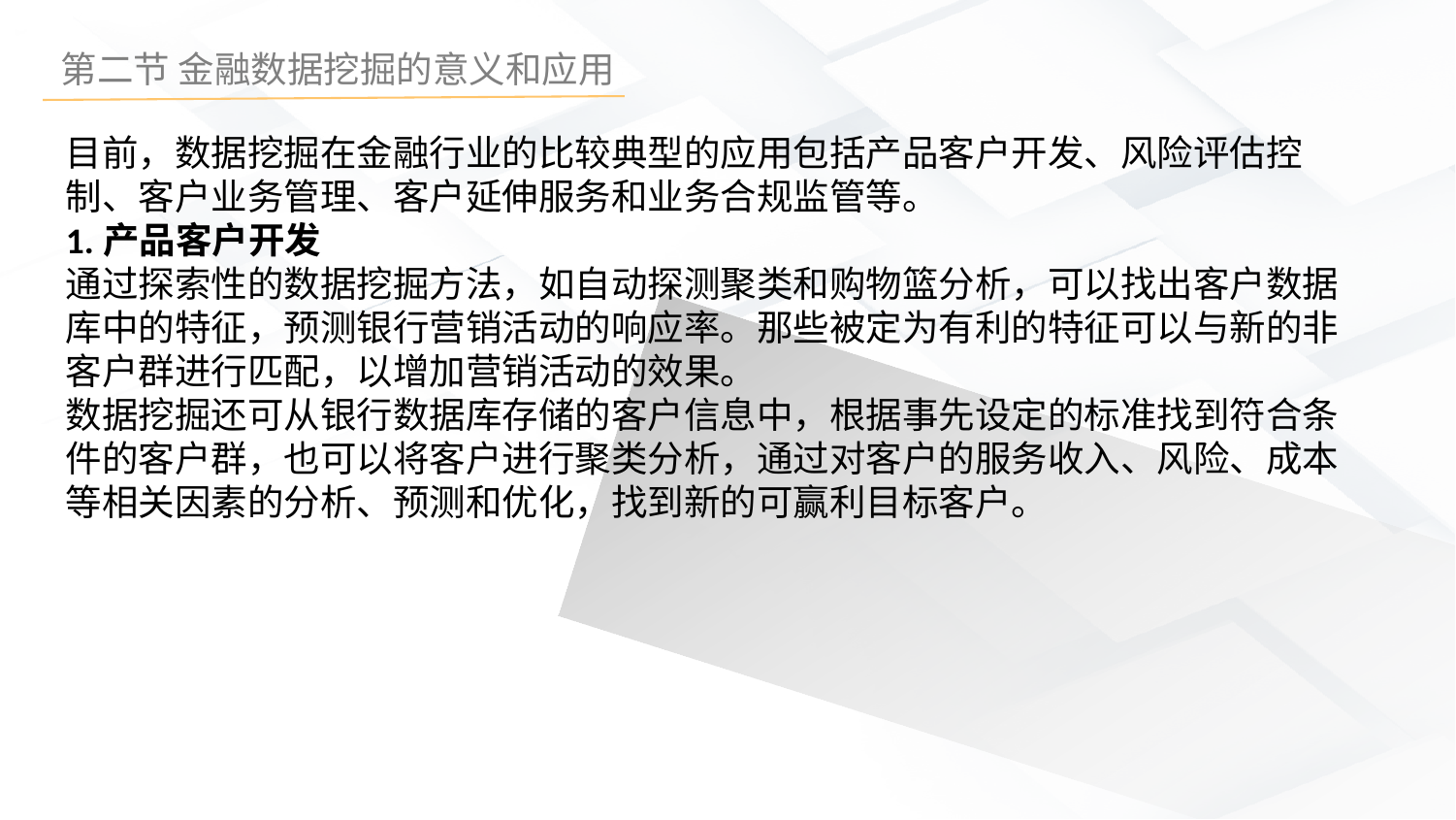

目前，数据挖掘在金融行业的比较典型的应用包括产品客户开发、风险评估控制、客户业务管理、客户延伸服务和业务合规监管等。
1.产品客户开发
通过探索性的数据挖掘方法，如自动探测聚类和购物篮分析，可以找出客户数据库中的特征，预测银行营销活动的响应率。那些被定为有利的特征可以与新的非客户群进行匹配，以增加营销活动的效果。
数据挖掘还可从银行数据库存储的客户信息中，根据事先设定的标准找到符合条件的客户群，也可以将客户进行聚类分析，通过对客户的服务收入、风险、成本等相关因素的分析、预测和优化，找到新的可赢利目标客户。